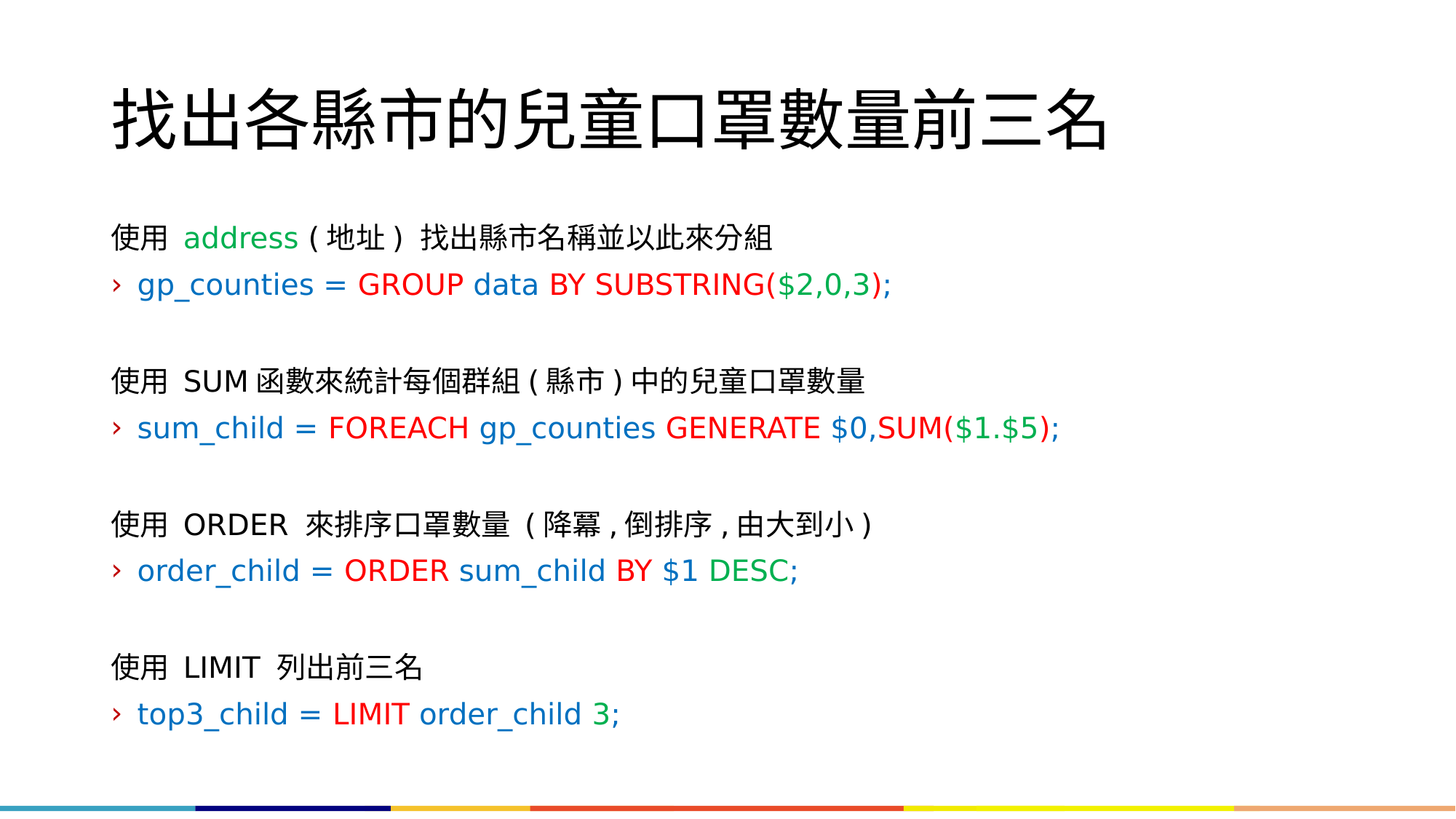

# 找出各縣市的兒童口罩數量前三名
使用 address (地址) 找出縣市名稱並以此來分組
gp_counties = GROUP data BY SUBSTRING($2,0,3);

使用 SUM函數來統計每個群組(縣市)中的兒童口罩數量
sum_child = FOREACH gp_counties GENERATE $0,SUM($1.$5);

使用 ORDER 來排序口罩數量 (降冪,倒排序,由大到小)
order_child = ORDER sum_child BY $1 DESC;

使用 LIMIT 列出前三名
top3_child = LIMIT order_child 3;